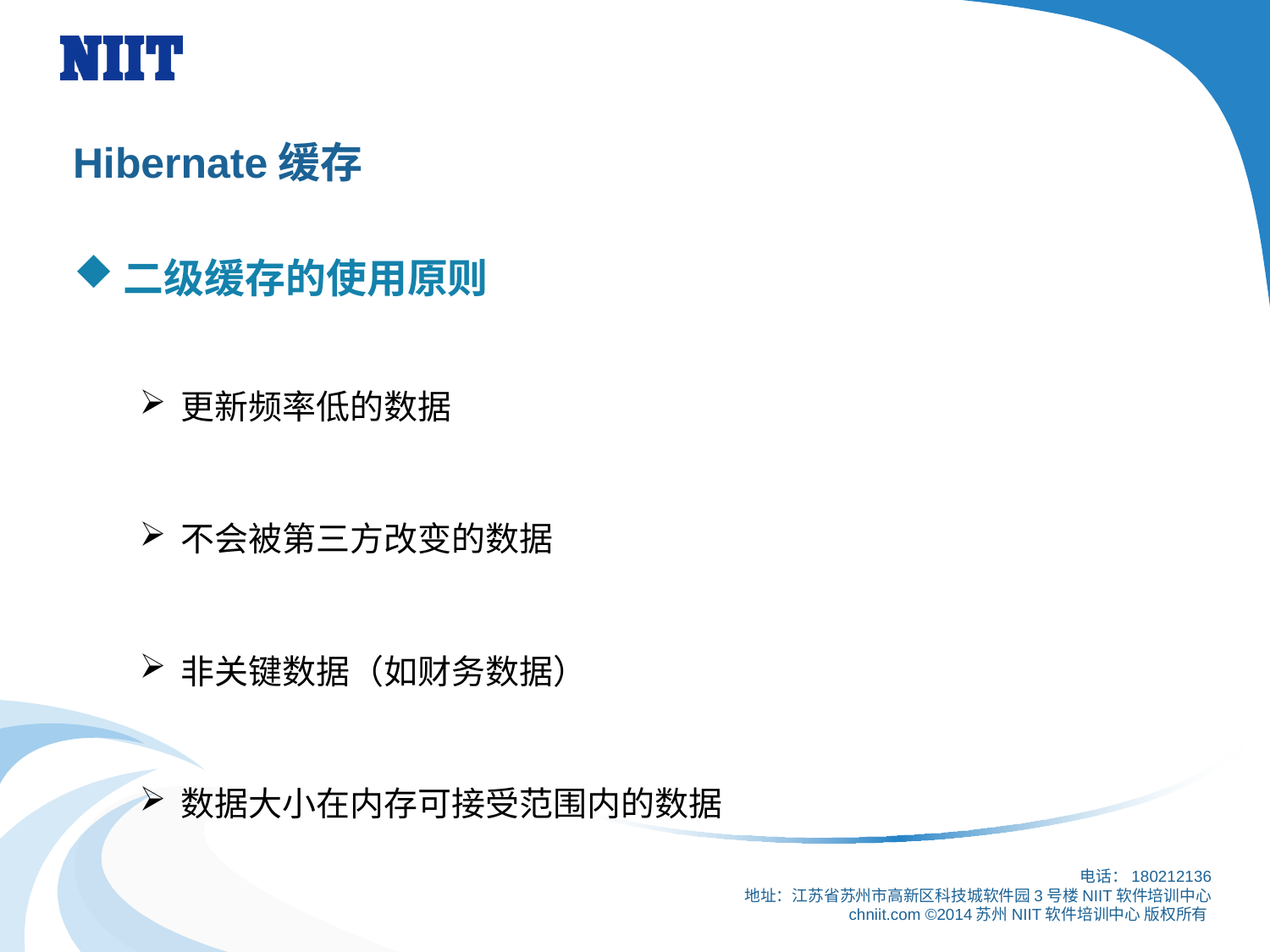

# Hibernate缓存
二级缓存的使用原则

更新频率低的数据

不会被第三方改变的数据

非关键数据（如财务数据）

数据大小在内存可接受范围内的数据